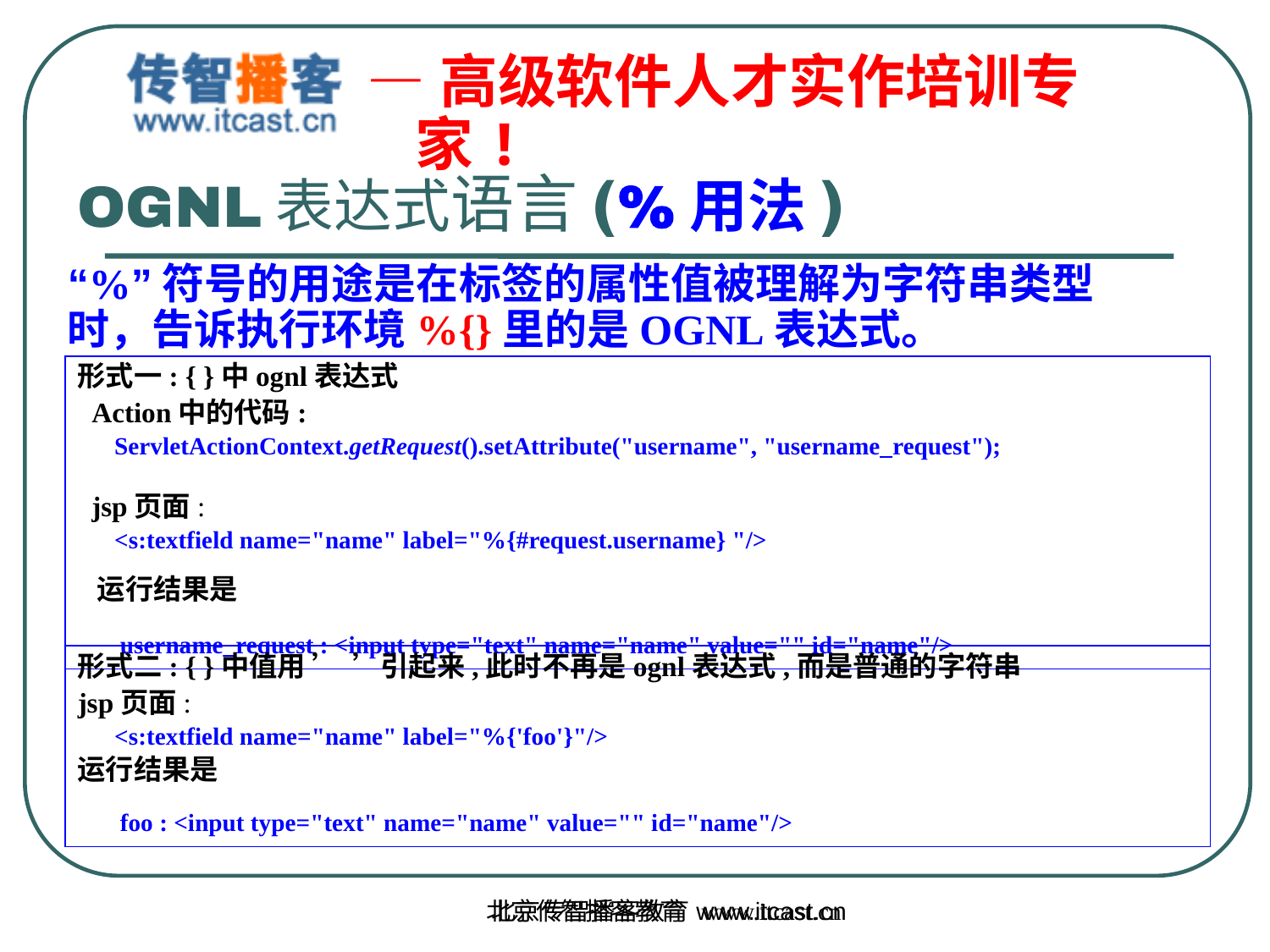

OGNL表达式语言(%用法)
“%”符号的用途是在标签的属性值被理解为字符串类型时，告诉执行环境%{}里的是OGNL表达式。
形式一: { }中ognl表达式
  Action中的代码:
      ServletActionContext.getRequest().setAttribute("username", "username_request");
  jsp页面:
      <s:textfield name="name" label="%{#request.username} "/>
 运行结果是
    username_request : <input type="text" name="name" value="" id="name"/>
形式二: { }中值用 ’  ’引起来,此时不再是ognl表达式,而是普通的字符串
jsp页面:
      <s:textfield name="name" label="%{'foo'}"/>
运行结果是
    foo : <input type="text" name="name" value="" id="name"/>
北京传智播客教育 www.itcast.cn
北京传智播客教育 www.itcast.cn